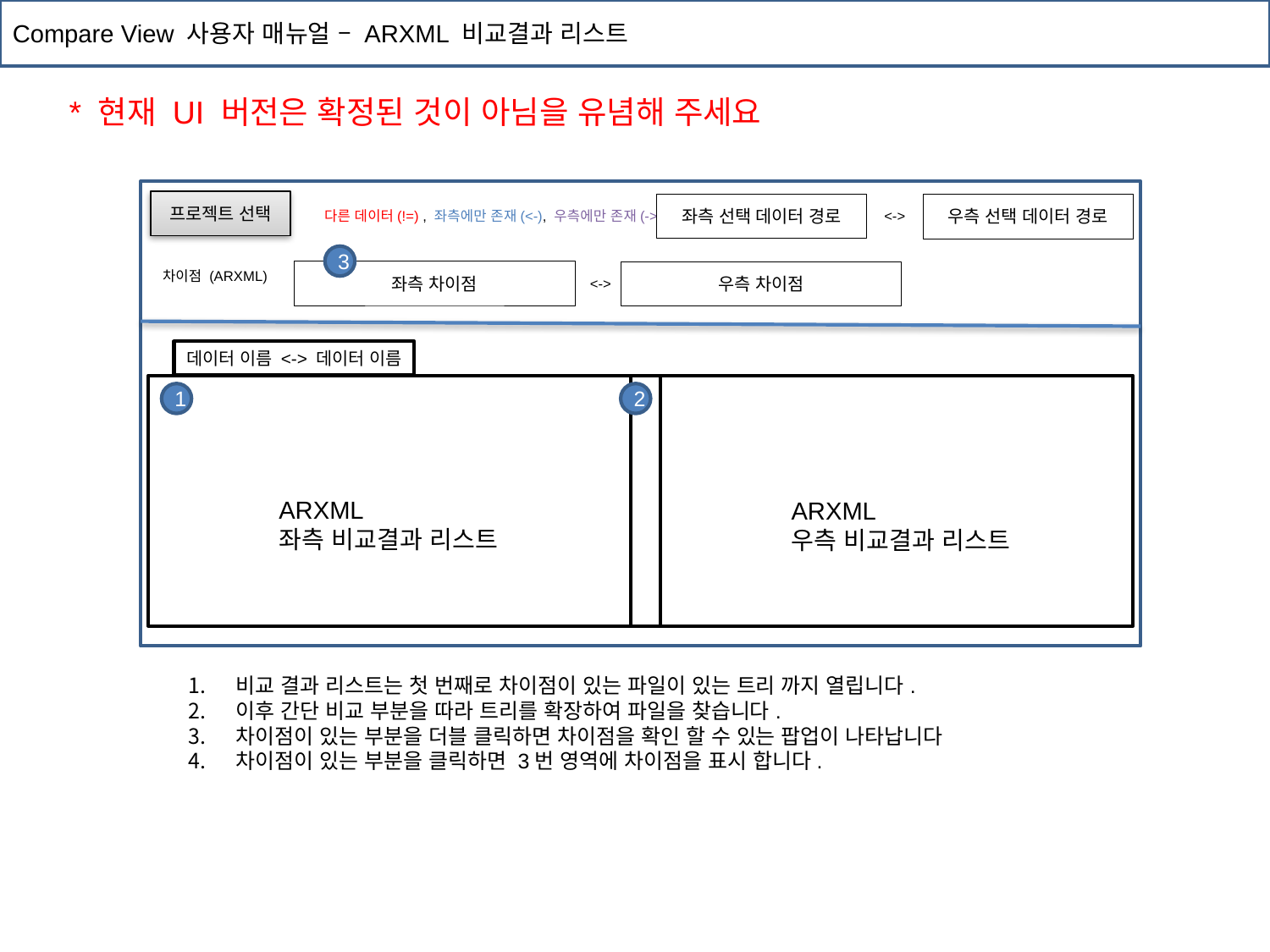

Compare View 사용자 매뉴얼 – ARXML 비교결과 리스트
* 현재 UI 버전은 확정된 것이 아님을 유념해 주세요

프로젝트 선택
좌측 선택 데이터 경로
우측 선택 데이터 경로
다른 데이터(!=) , 좌측에만 존재(<-), 우측에만 존재(->)
<->
3
좌측 차이점
차이점 (ARXML)
우측 차이점
<->
데이터 이름 <-> 데이터 이름

1
2
ARXML
좌측 비교결과 리스트
ARXML
우측 비교결과 리스트
비교 결과 리스트는 첫 번째로 차이점이 있는 파일이 있는 트리 까지 열립니다.
이후 간단 비교 부분을 따라 트리를 확장하여 파일을 찾습니다.
차이점이 있는 부분을 더블 클릭하면 차이점을 확인 할 수 있는 팝업이 나타납니다
차이점이 있는 부분을 클릭하면 3번 영역에 차이점을 표시 합니다.